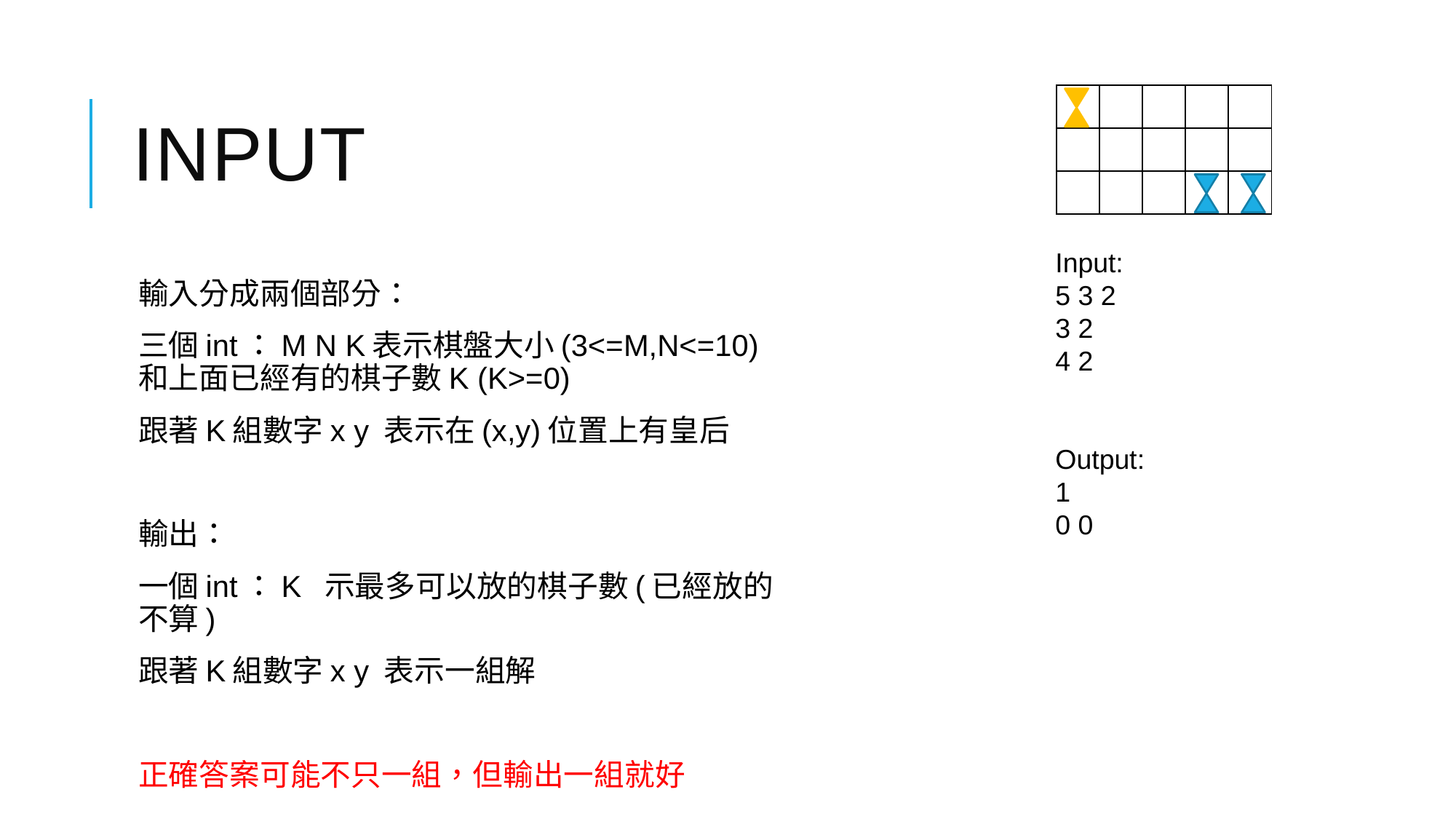

# Input
|  |  |  |  |  |
| --- | --- | --- | --- | --- |
|  |  |  |  |  |
|  |  |  |  |  |

Input:
5 3 2
3 2
4 2

Output:
1
0 0
輸入分成兩個部分：
三個int：M N K表示棋盤大小(3<=M,N<=10)和上面已經有的棋子數K (K>=0)
跟著K組數字x y 表示在(x,y)位置上有皇后

輸出：
一個int：K  示最多可以放的棋子數(已經放的不算)
跟著K組數字x y 表示一組解

正確答案可能不只一組，但輸出一組就好